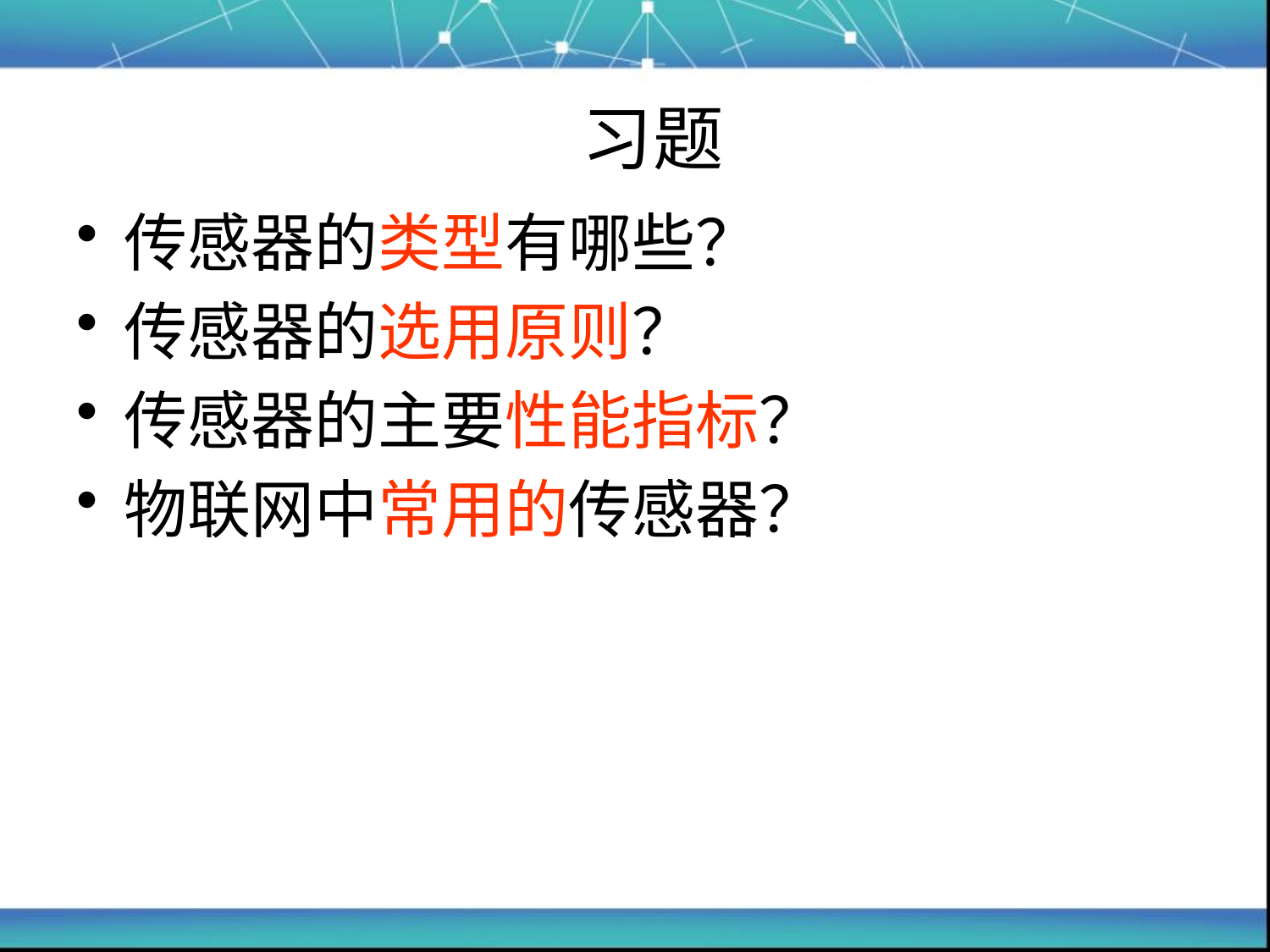

# 习题
传感器的类型有哪些？
传感器的选用原则？
传感器的主要性能指标？
物联网中常用的传感器？
48